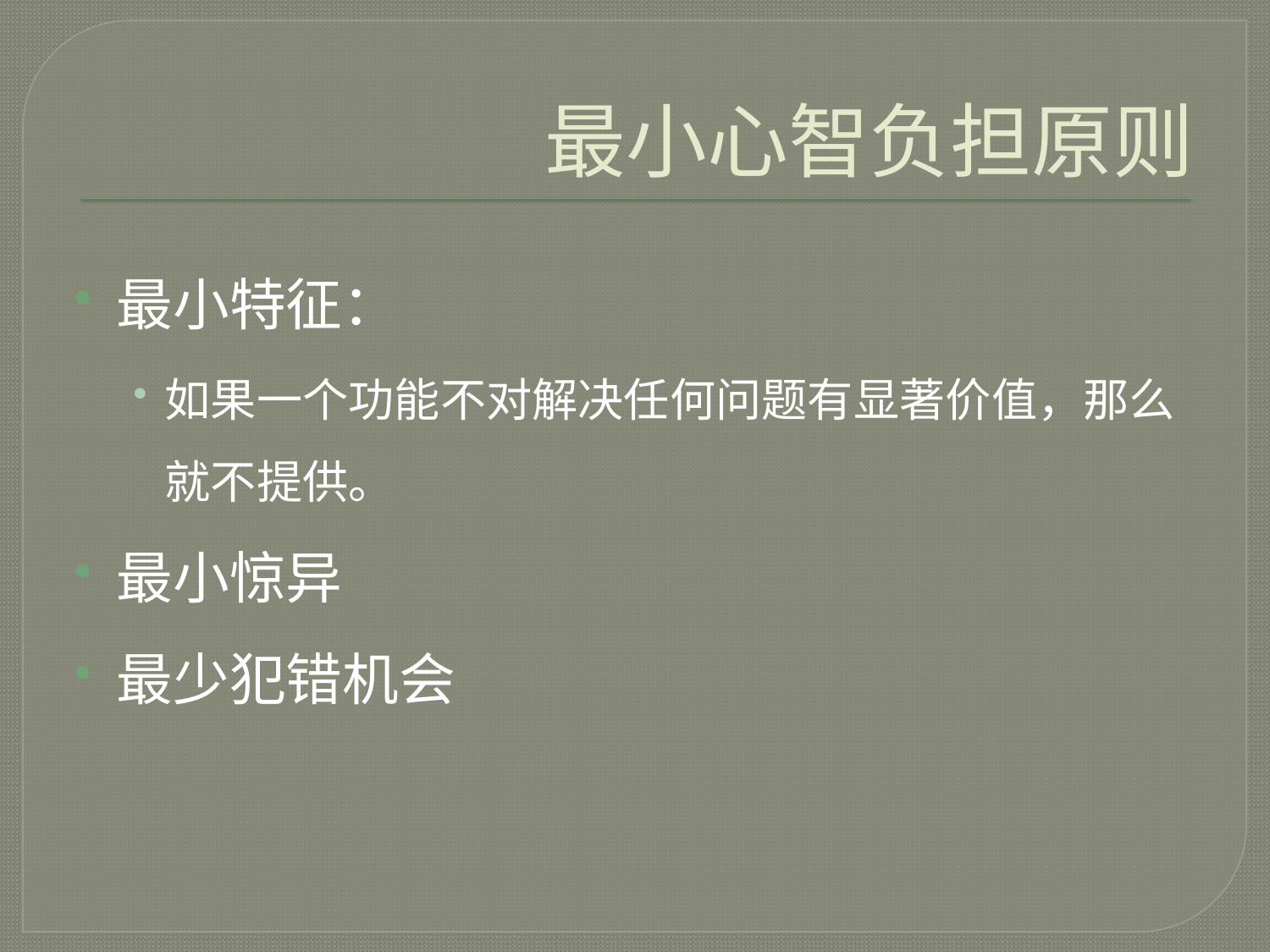

# 最小心智负担原则
最小特征：
如果一个功能不对解决任何问题有显著价值，那么就不提供。
最小惊异
最少犯错机会